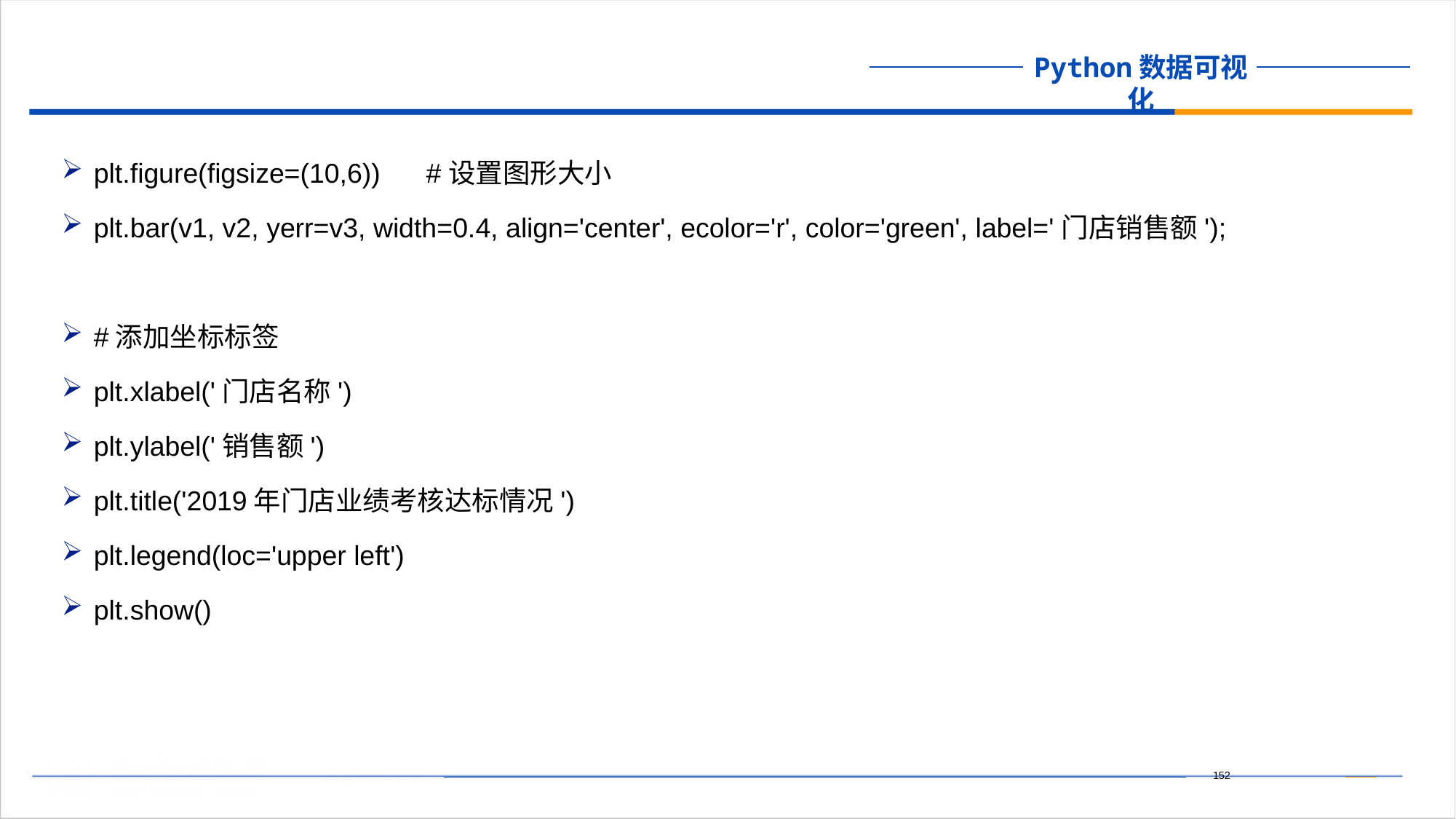

plt.figure(figsize=(10,6))      #设置图形大小
plt.bar(v1, v2, yerr=v3, width=0.4, align='center', ecolor='r', color='green', label='门店销售额');

#添加坐标标签
plt.xlabel('门店名称')
plt.ylabel('销售额')
plt.title('2019年门店业绩考核达标情况')
plt.legend(loc='upper left')
plt.show()